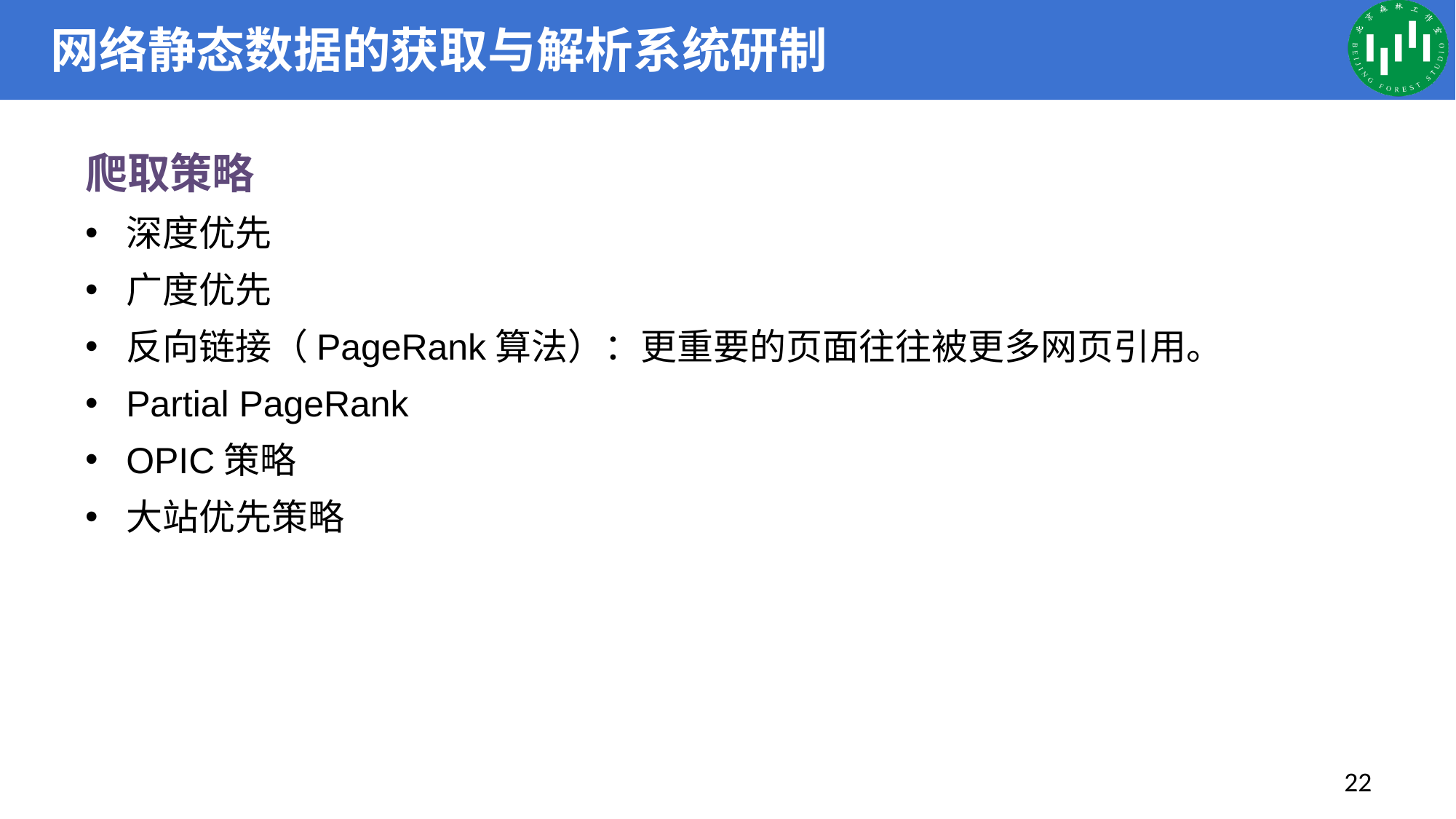

# 网络静态数据的获取与解析系统研制
爬取策略
深度优先
广度优先
反向链接（PageRank算法）：更重要的页面往往被更多网页引用。
Partial PageRank
OPIC策略
大站优先策略

22